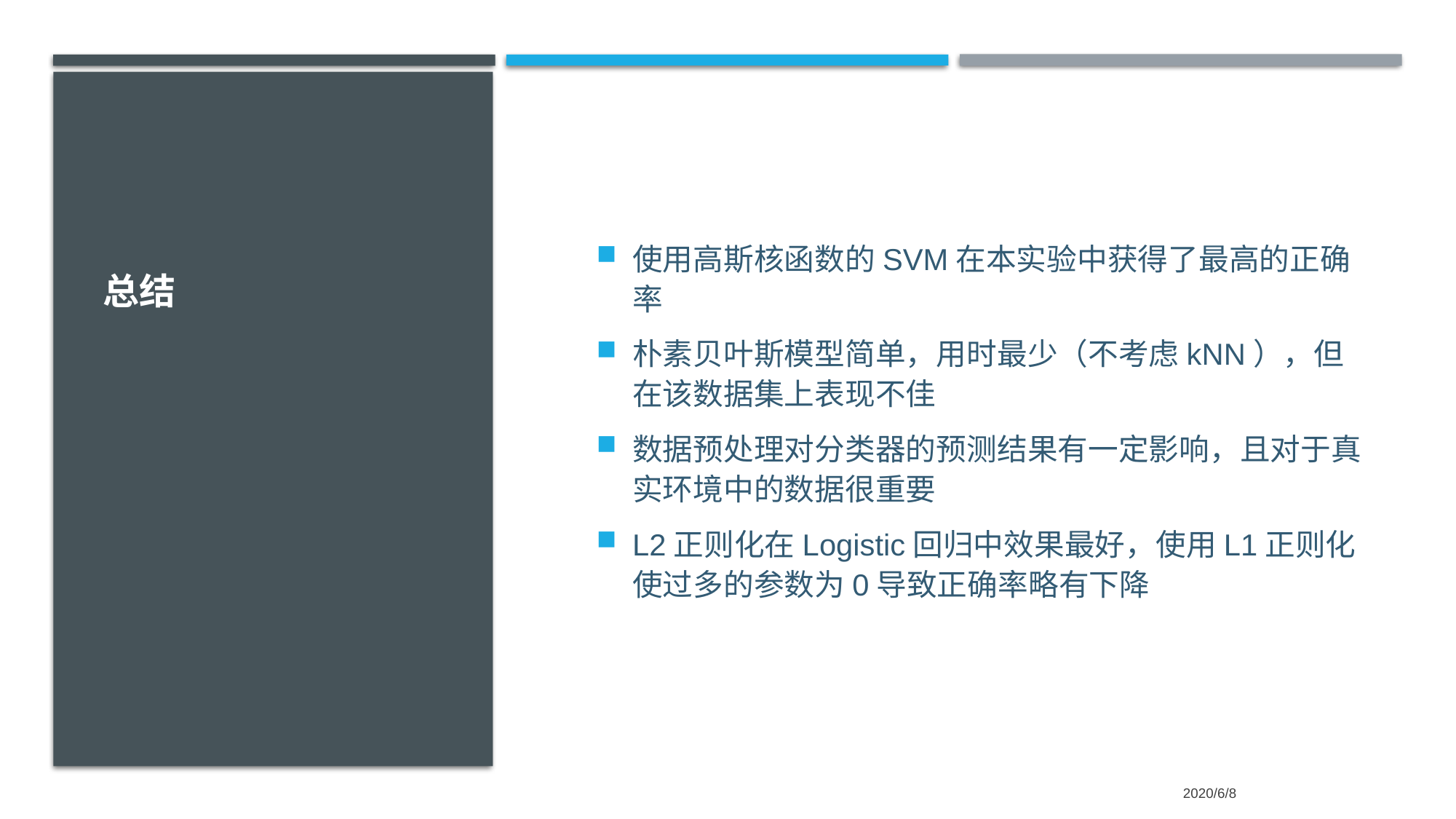

# 总结
使用高斯核函数的SVM在本实验中获得了最高的正确率
朴素贝叶斯模型简单，用时最少（不考虑kNN），但在该数据集上表现不佳
数据预处理对分类器的预测结果有一定影响，且对于真实环境中的数据很重要
L2正则化在Logistic回归中效果最好，使用L1正则化使过多的参数为0导致正确率略有下降
2020/6/8